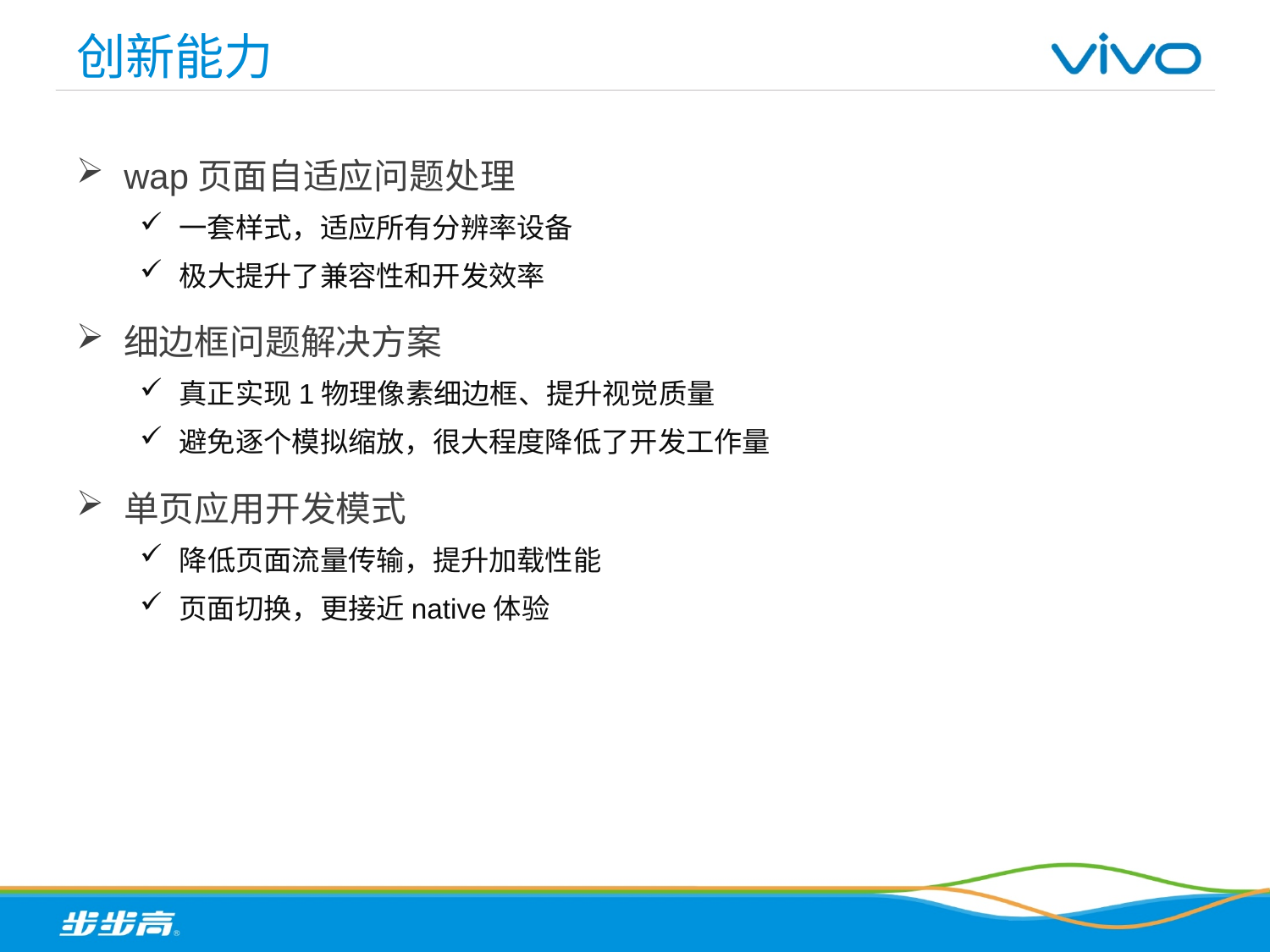

# 创新能力
wap页面自适应问题处理
一套样式，适应所有分辨率设备
极大提升了兼容性和开发效率
细边框问题解决方案
真正实现1物理像素细边框、提升视觉质量
避免逐个模拟缩放，很大程度降低了开发工作量
单页应用开发模式
降低页面流量传输，提升加载性能
页面切换，更接近native体验